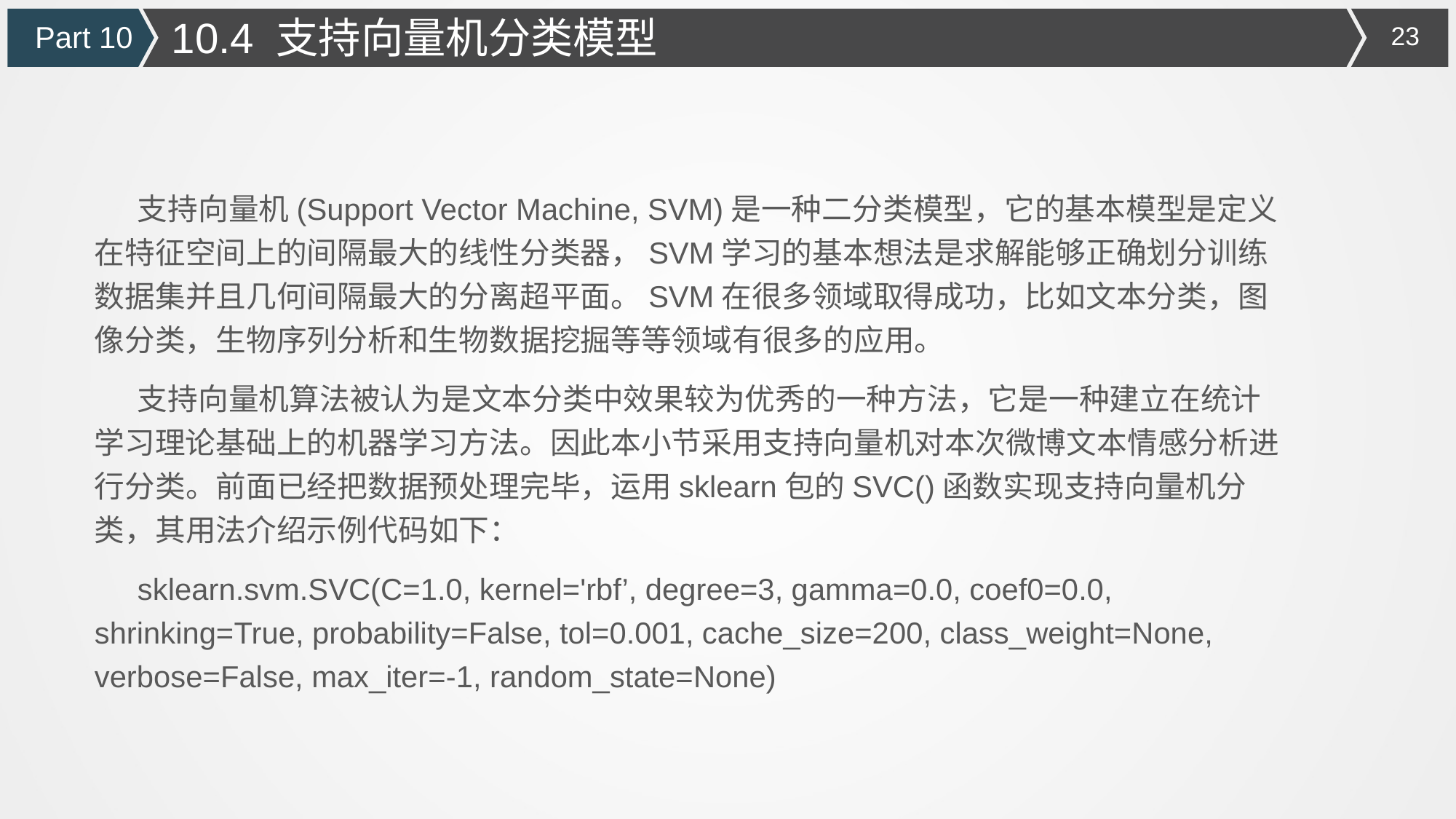

10.4 支持向量机分类模型
Part 10
支持向量机(Support Vector Machine, SVM)是一种二分类模型，它的基本模型是定义在特征空间上的间隔最大的线性分类器，SVM学习的基本想法是求解能够正确划分训练数据集并且几何间隔最大的分离超平面。SVM在很多领域取得成功，比如文本分类，图像分类，生物序列分析和生物数据挖掘等等领域有很多的应用。
支持向量机算法被认为是文本分类中效果较为优秀的一种方法，它是一种建立在统计学习理论基础上的机器学习方法。因此本小节采用支持向量机对本次微博文本情感分析进行分类。前面已经把数据预处理完毕，运用sklearn包的SVC()函数实现支持向量机分类，其用法介绍示例代码如下：
sklearn.svm.SVC(C=1.0, kernel='rbf’, degree=3, gamma=0.0, coef0=0.0, shrinking=True, probability=False, tol=0.001, cache_size=200, class_weight=None, verbose=False, max_iter=-1, random_state=None)